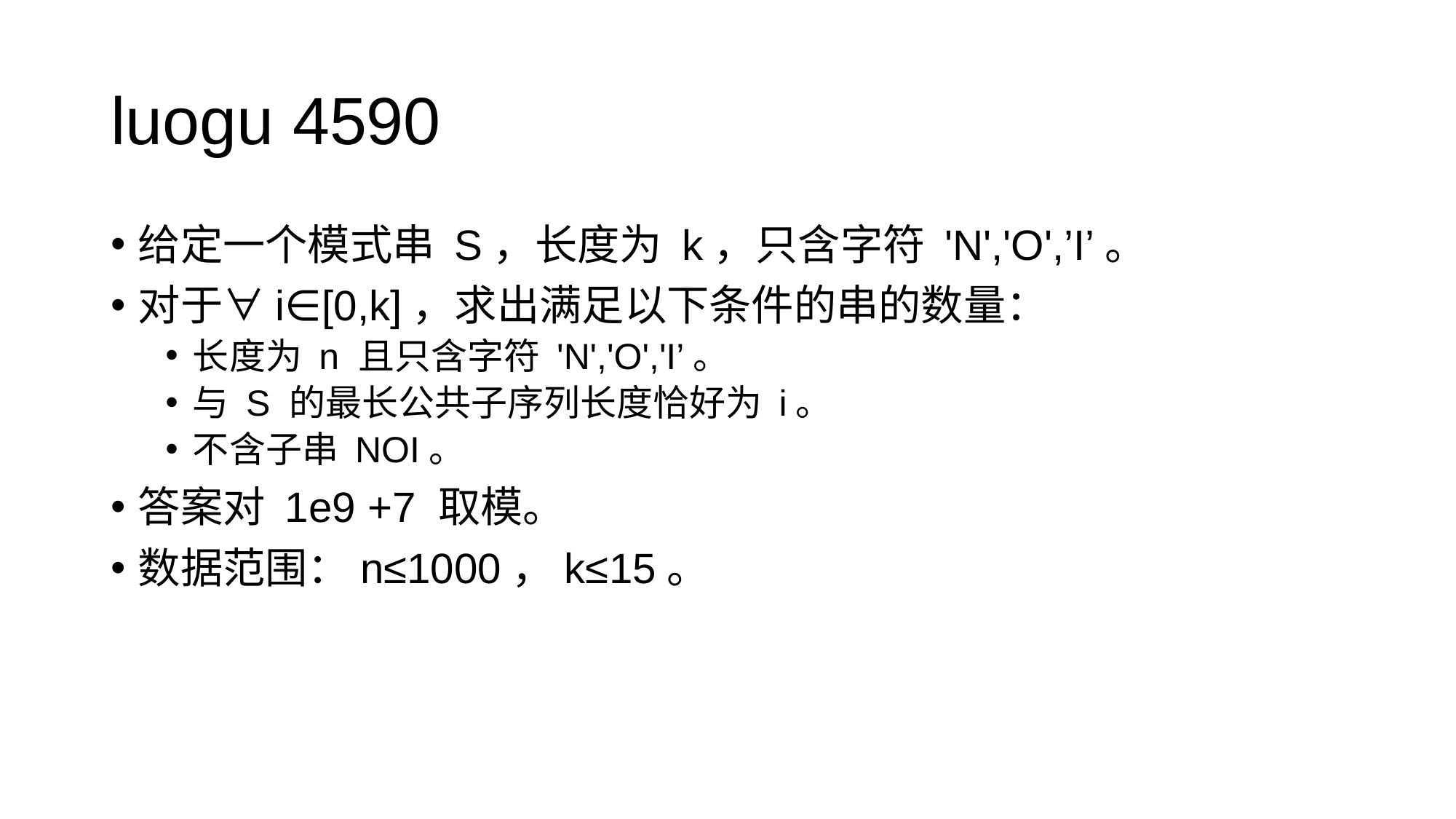

# luogu 4590
给定一个模式串 S，长度为 k，只含字符 'N','O',’I’。
对于∀i∈[0,k]，求出满足以下条件的串的数量：
长度为 n 且只含字符 'N','O','I’。
与 S 的最长公共子序列长度恰好为 i。
不含子串 NOI。
答案对 1e9 +7 取模。
数据范围：n≤1000，k≤15。